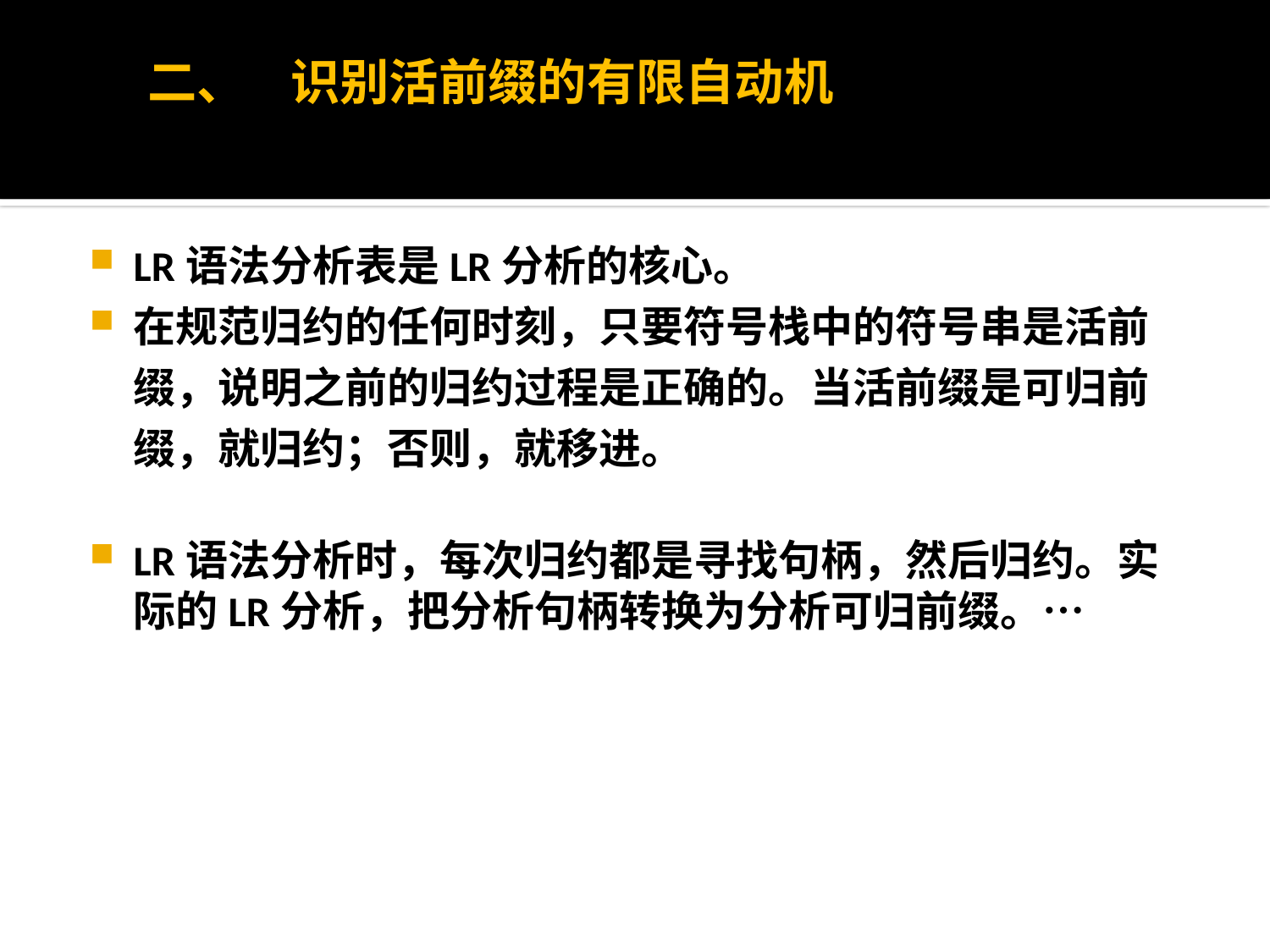

二、    识别活前缀的有限自动机
LR语法分析表是LR分析的核心。
在规范归约的任何时刻，只要符号栈中的符号串是活前缀，说明之前的归约过程是正确的。当活前缀是可归前缀，就归约；否则，就移进。

LR语法分析时，每次归约都是寻找句柄，然后归约。实际的LR分析，把分析句柄转换为分析可归前缀。…